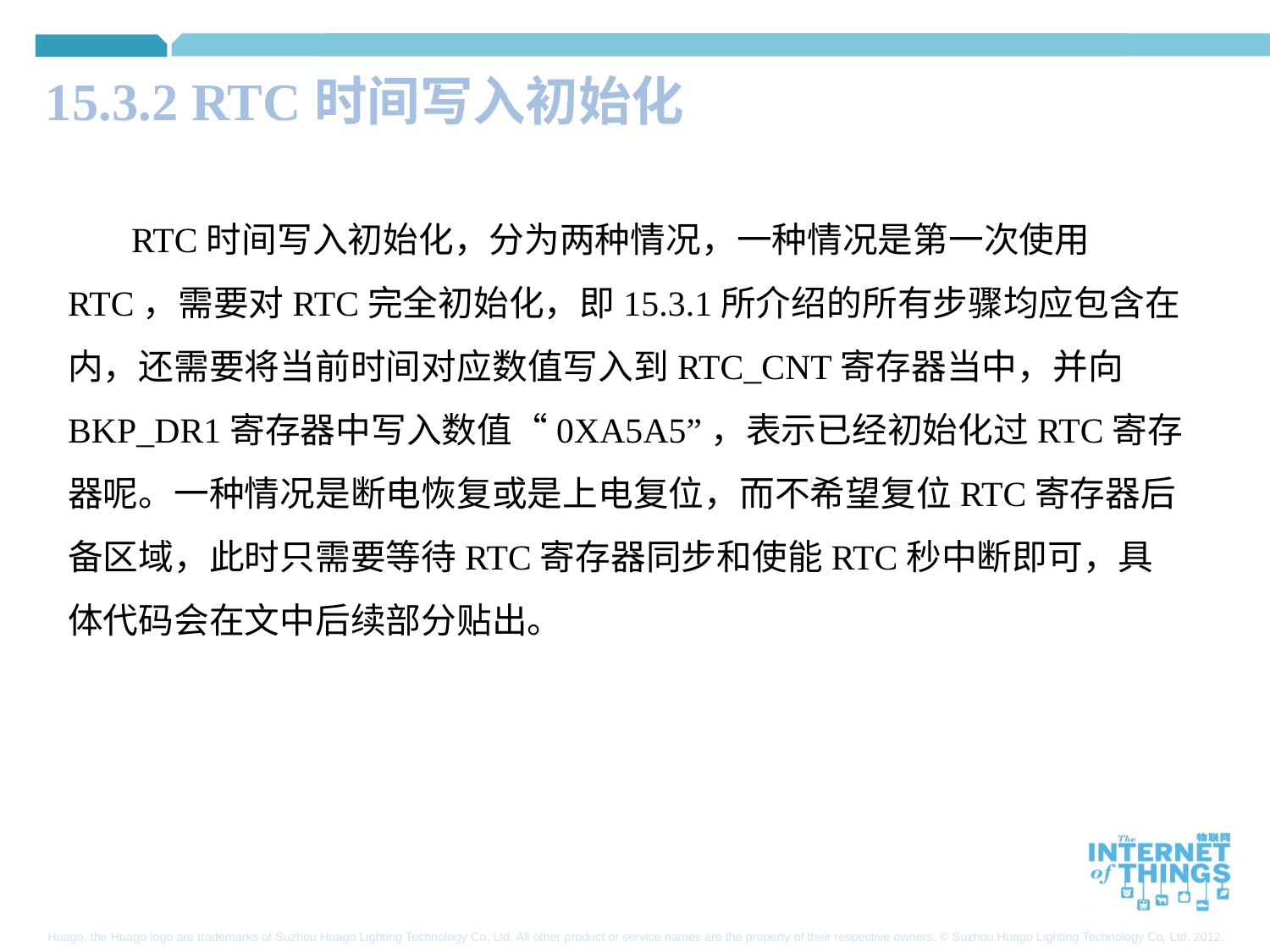

15.3.2 RTC时间写入初始化
RTC时间写入初始化，分为两种情况，一种情况是第一次使用RTC，需要对RTC完全初始化，即15.3.1所介绍的所有步骤均应包含在内，还需要将当前时间对应数值写入到RTC_CNT寄存器当中，并向BKP_DR1寄存器中写入数值“0XA5A5”，表示已经初始化过RTC寄存器呢。一种情况是断电恢复或是上电复位，而不希望复位RTC寄存器后备区域，此时只需要等待RTC寄存器同步和使能RTC秒中断即可，具体代码会在文中后续部分贴出。